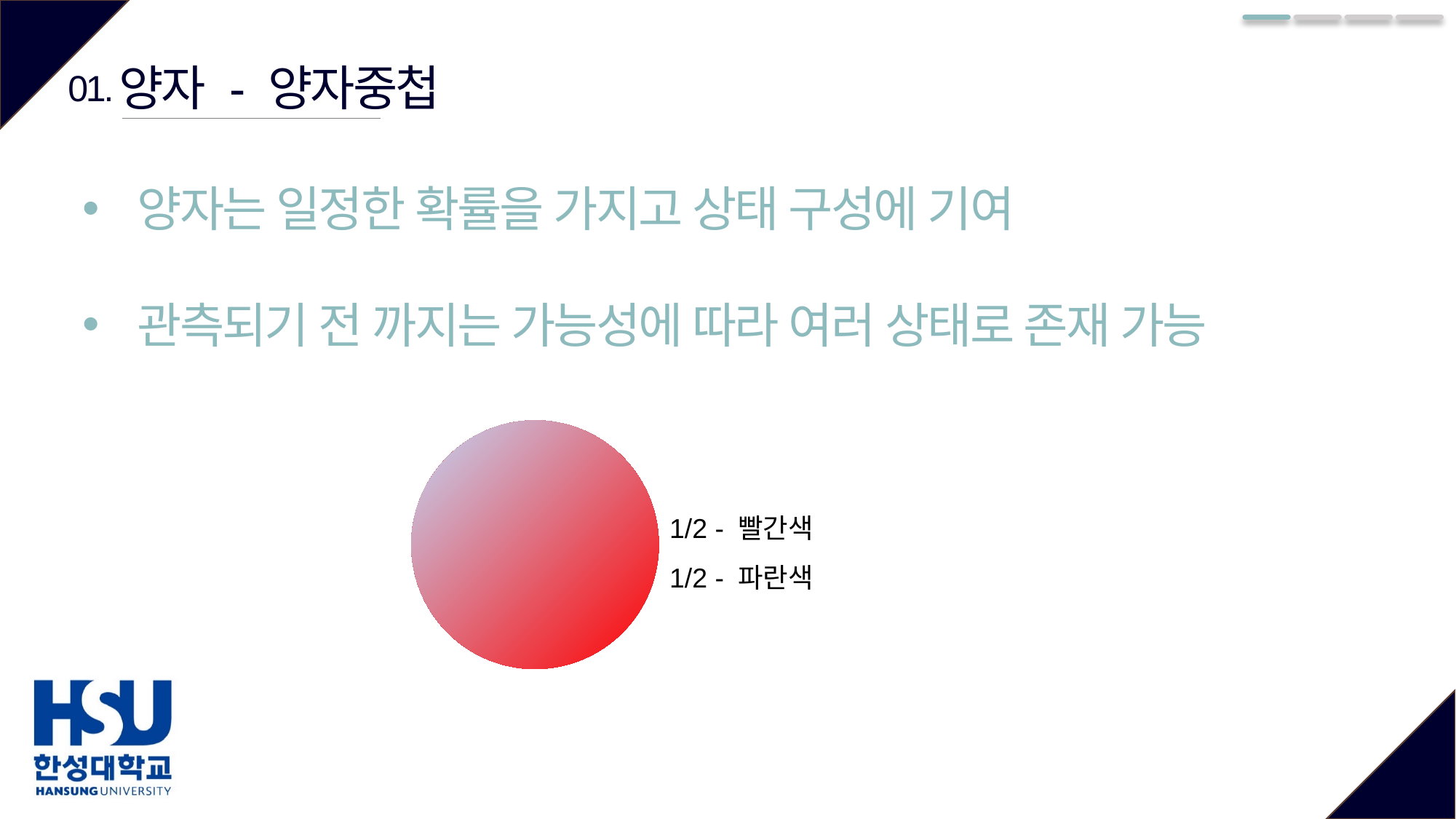

양자 - 양자중첩
01.
양자는 일정한 확률을 가지고 상태 구성에 기여
관측되기 전 까지는 가능성에 따라 여러 상태로 존재 가능

1/2 - 빨간색
1/2 - 파란색